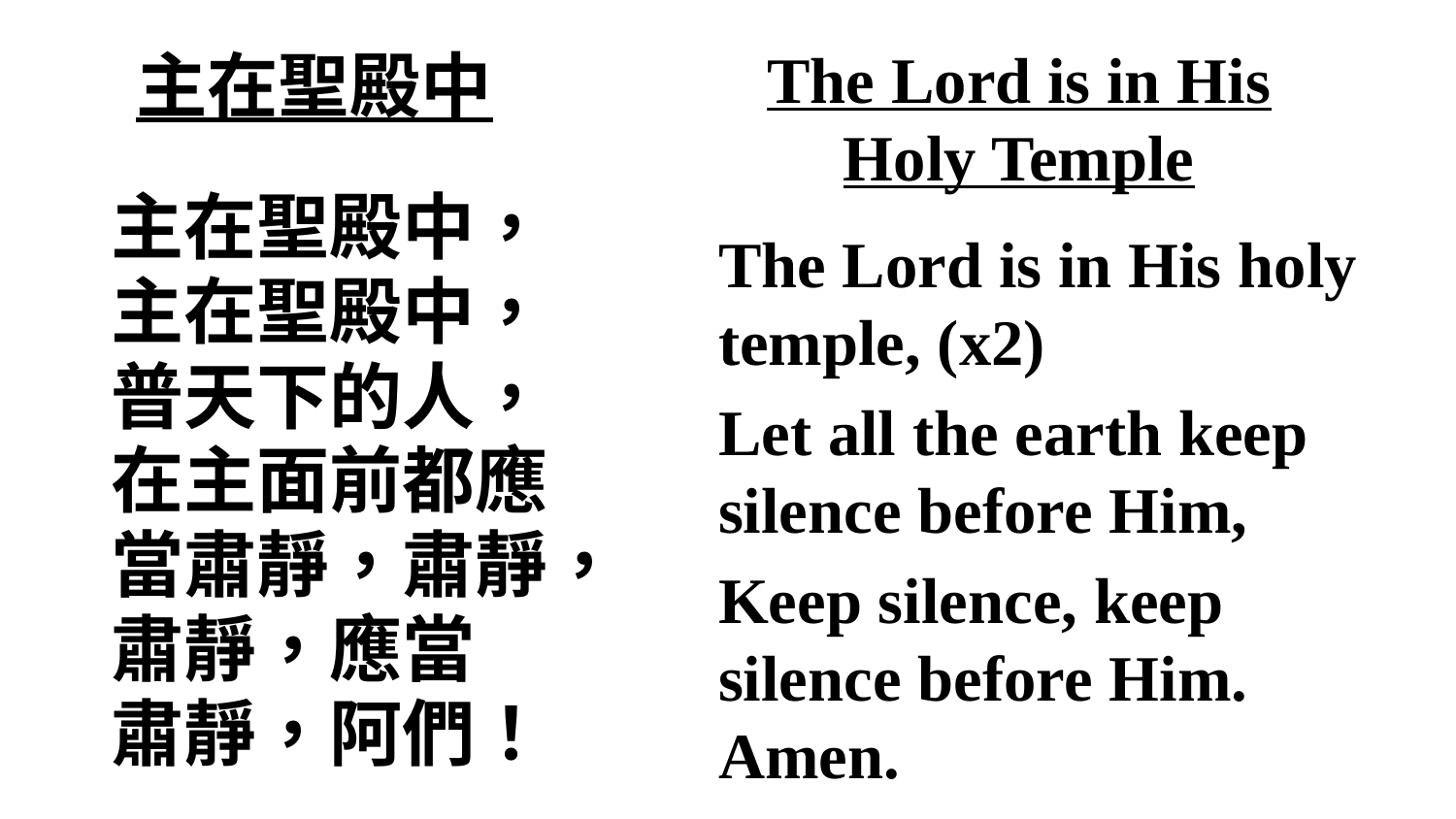

# 主在聖殿中
The Lord is in His Holy Temple

主在聖殿中，
主在聖殿中，
普天下的人，
在主面前都應
當肅靜，肅靜，
肅靜，應當
肅靜，阿們！
The Lord is in His holy temple, (x2)
Let all the earth keep silence before Him,
Keep silence, keep silence before Him. Amen.